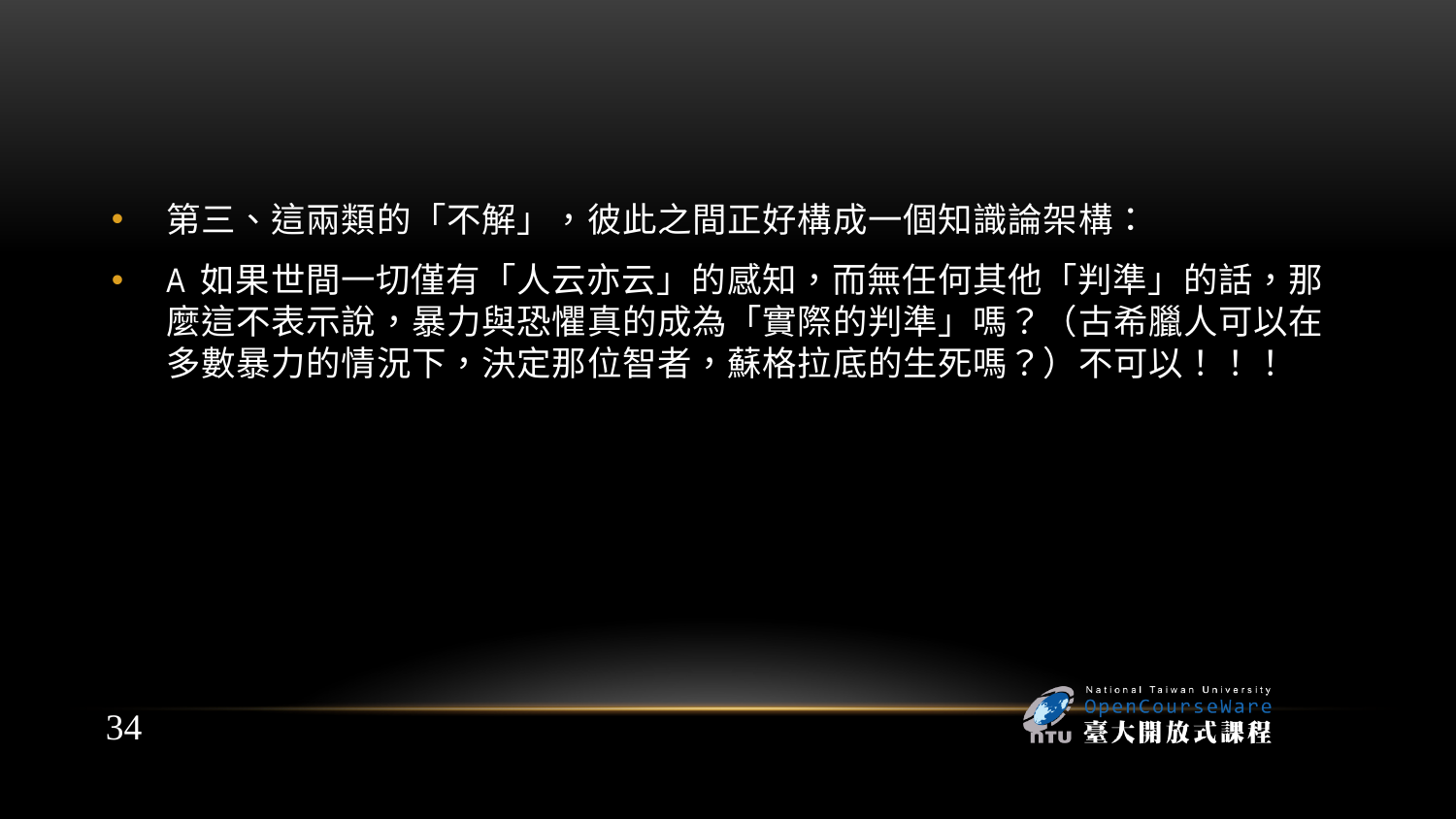

第三、這兩類的「不解」，彼此之間正好構成一個知識論架構：
A 如果世間一切僅有「人云亦云」的感知，而無任何其他「判準」的話，那麼這不表示說，暴力與恐懼真的成為「實際的判準」嗎？（古希臘人可以在多數暴力的情況下，決定那位智者，蘇格拉底的生死嗎？）不可以！！！
34